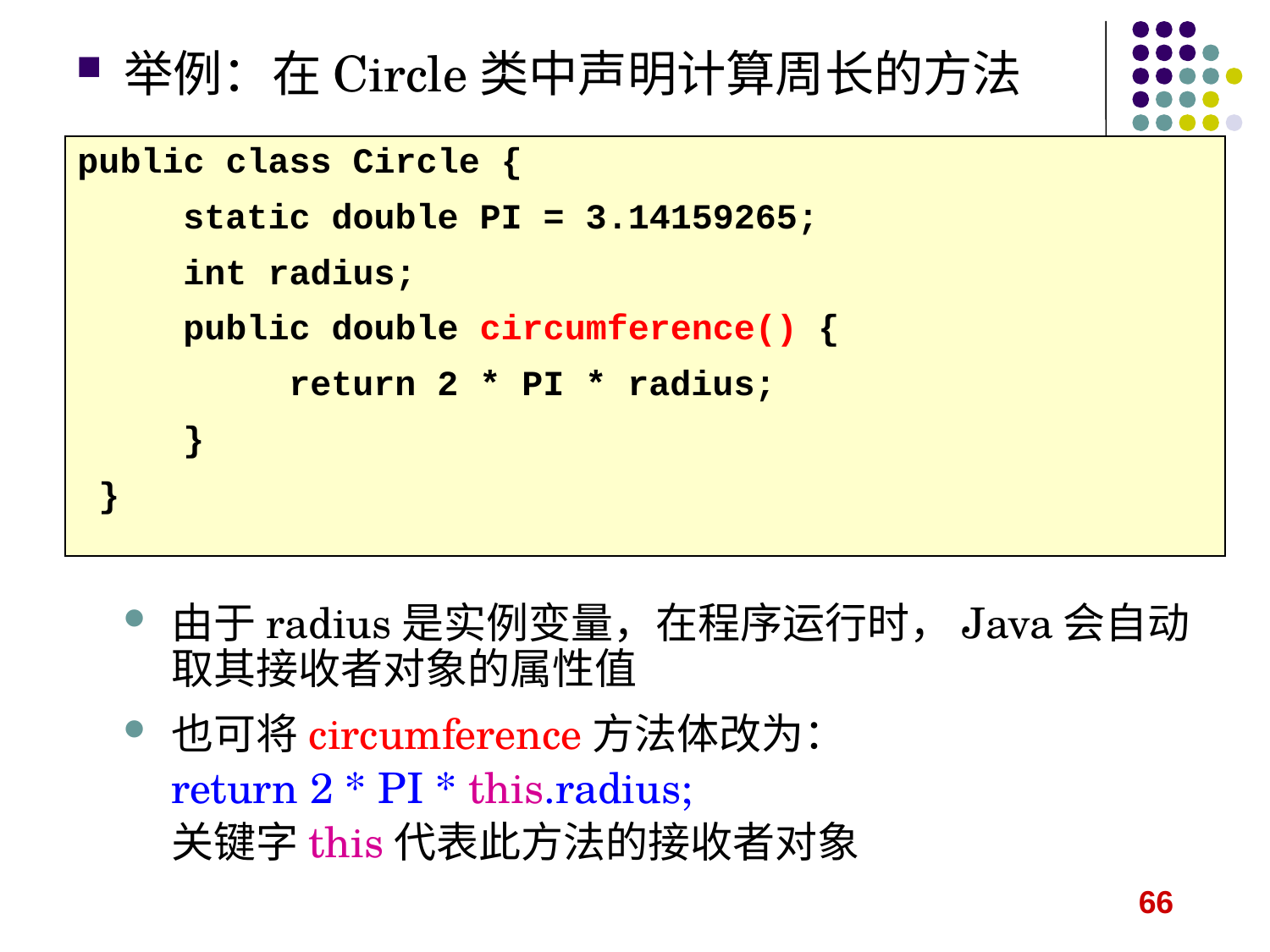

举例：在Circle类中声明计算周长的方法

public class Circle {
     static double PI = 3.14159265;
     int radius;
     public double circumference() {
          return 2 * PI * radius;
     }
 }
由于radius是实例变量，在程序运行时，Java会自动取其接收者对象的属性值
也可将circumference方法体改为：
	return 2 * PI * this.radius;
	关键字this代表此方法的接收者对象